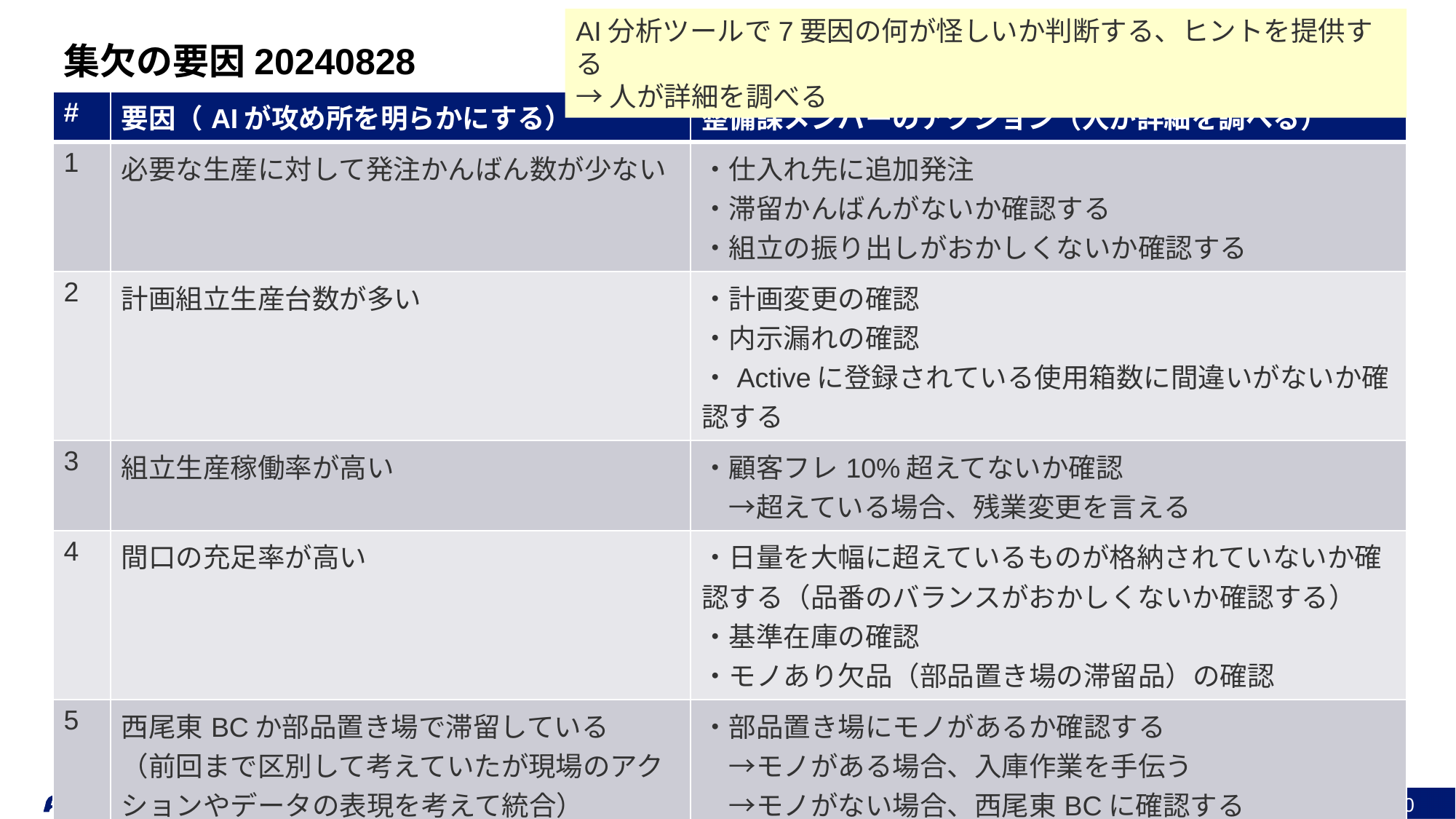

AI分析ツールで7要因の何が怪しいか判断する、ヒントを提供する
→人が詳細を調べる
集欠の要因20240828

| # | 要因（AIが攻め所を明らかにする） | 整備課メンバーのアクション（人が詳細を調べる） |
| --- | --- | --- |
| 1 | 必要な生産に対して発注かんばん数が少ない | ・仕入れ先に追加発注 ・滞留かんばんがないか確認する ・組立の振り出しがおかしくないか確認する |
| 2 | 計画組立生産台数が多い | ・計画変更の確認 ・内示漏れの確認 ・Activeに登録されている使用箱数に間違いがないか確認する |
| 3 | 組立生産稼働率が高い | ・顧客フレ10%超えてないか確認 　→超えている場合、残業変更を言える |
| 4 | 間口の充足率が高い | ・日量を大幅に超えているものが格納されていないか確認する（品番のバランスがおかしくないか確認する） ・基準在庫の確認 ・モノあり欠品（部品置き場の滞留品）の確認 |
| 5 | 西尾東BCか部品置き場で滞留している （前回まで区別して考えていたが現場のアクションやデータの表現を考えて統合） | ・部品置き場にモノがあるか確認する 　→モノがある場合、入庫作業を手伝う 　→モノがない場合、西尾東BCに確認する |
| 6 | 仕入先の未納 | ・仕入先のだんまり未納を確認する（最近はないよ） ・在庫リミットの計算 ・仕入先の到着遅れを確認する |
| 7 | 仕入先便の到着遅れ | ・事前に仕入先から遅れますFAXがあったか確認する |
September 10, 2024